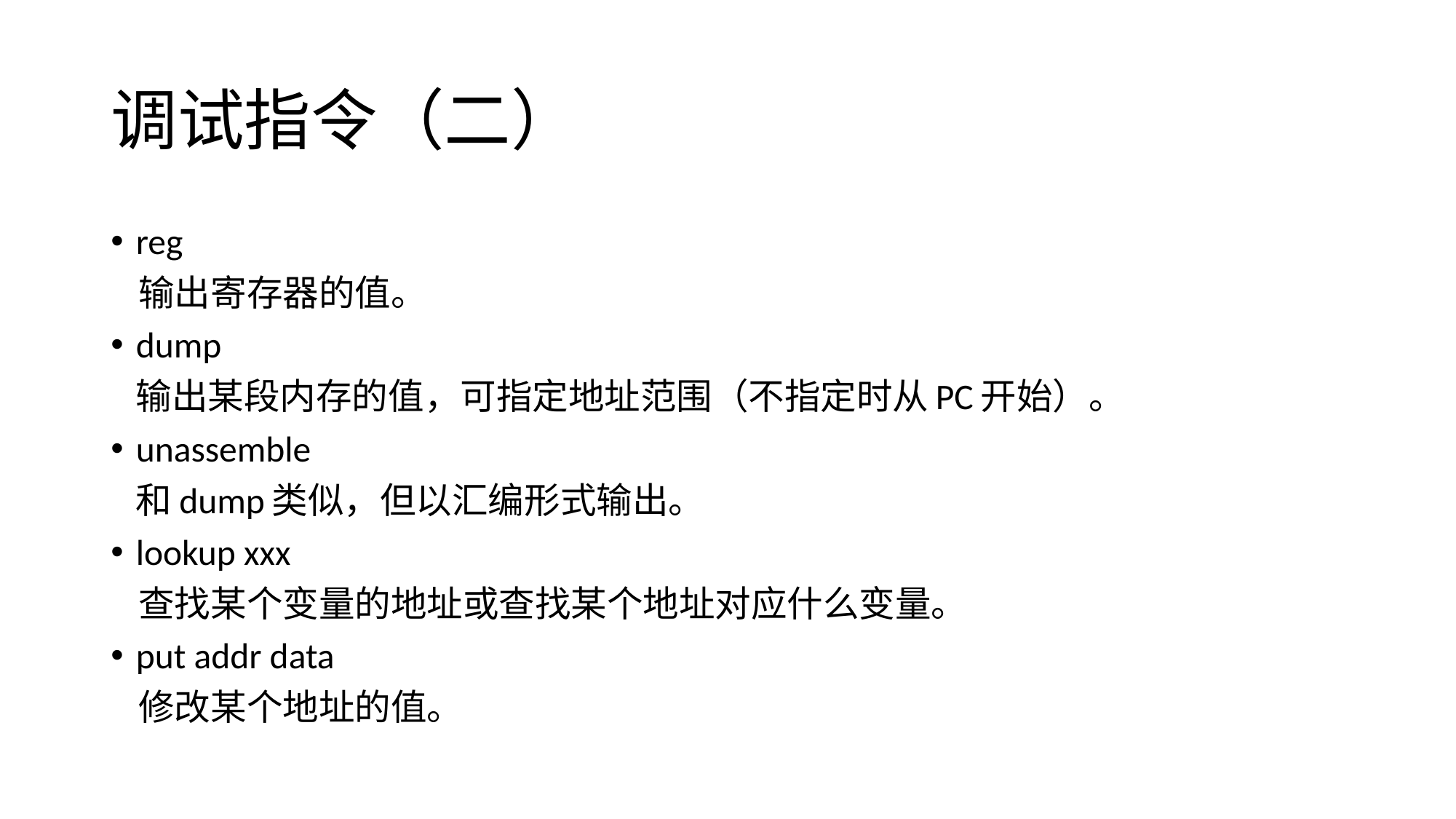

# 调试指令（二）
reg
输出寄存器的值。
dump
输出某段内存的值，可指定地址范围（不指定时从PC开始）。
unassemble
和dump类似，但以汇编形式输出。
lookup xxx
查找某个变量的地址或查找某个地址对应什么变量。
put addr data
修改某个地址的值。